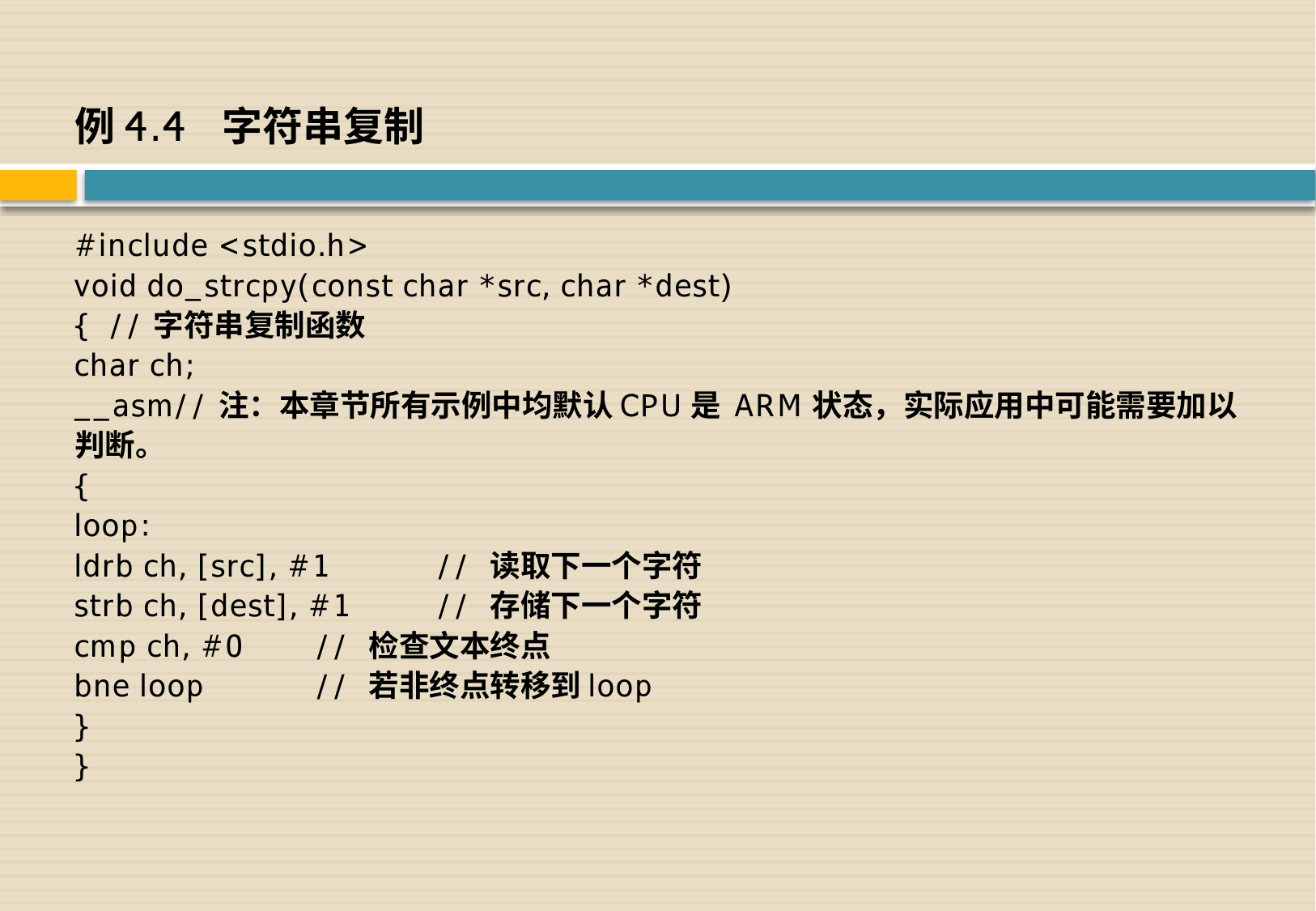

例4.4  字符串复制
#include <stdio.h>
void do_strcpy(const char *src, char *dest)
{  //字符串复制函数
char ch;
__asm//注：本章节所有示例中均默认CPU是 ARM状态，实际应用中可能需要加以判断。
{
loop:
ldrb ch, [src], #1	// 读取下一个字符
strb ch, [dest], #1	// 存储下一个字符
cmp ch, #0	// 检查文本终点
bne loop	// 若非终点转移到loop
}
}